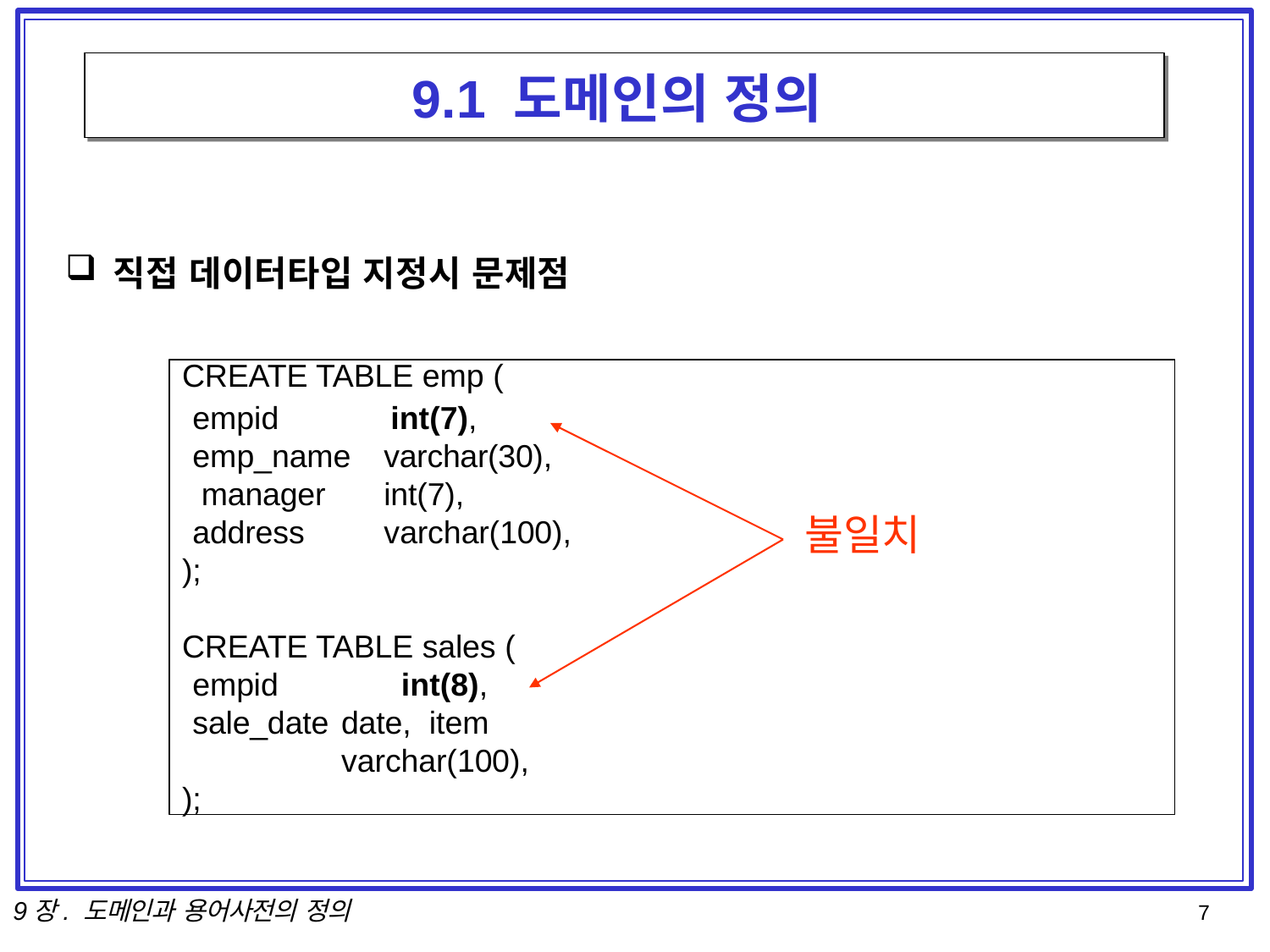

# 9.1 도메인의 정의
직접 데이터타입 지정시 문제점

CREATE TABLE emp (

empid  emp_name  manager  address
);
int(7),  varchar(30),  int(7),  varchar(100),

불일치
CREATE TABLE sales (
empid			int(8),  sale_date	date,  item	varchar(100),
);
9장. 도메인과 용어사전의 정의
7